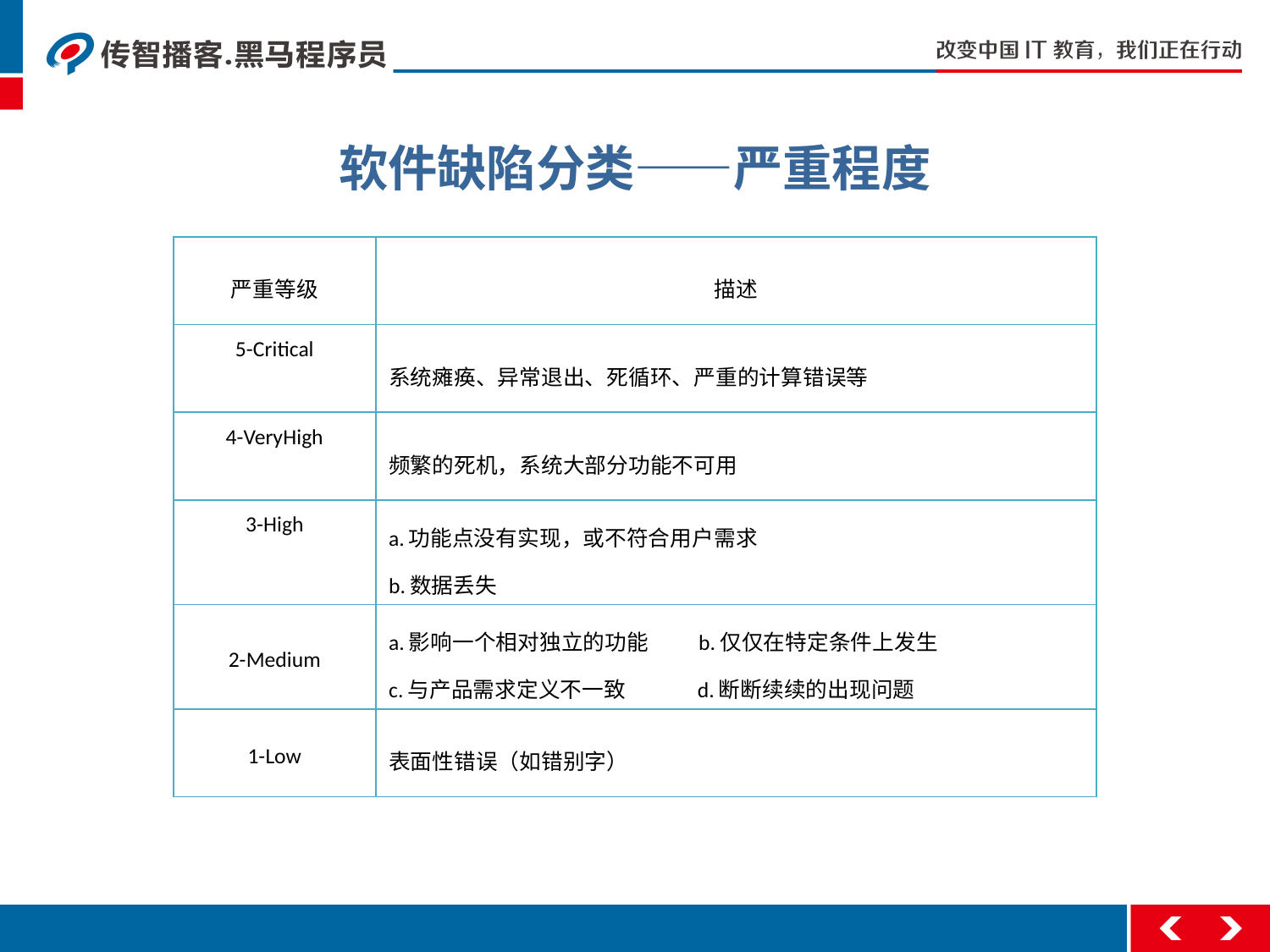

# 软件缺陷分类——严重程度
| 严重等级 | 描述 |
| --- | --- |
| 5-Critical | 系统瘫痪、异常退出、死循环、严重的计算错误等 |
| 4-VeryHigh | 频繁的死机，系统大部分功能不可用 |
| 3-High | a.功能点没有实现，或不符合用户需求 b.数据丢失 |
| 2-Medium | a.影响一个相对独立的功能　　b.仅仅在特定条件上发生 c.与产品需求定义不一致　　　d.断断续续的出现问题 |
| 1-Low | 表面性错误（如错别字） |